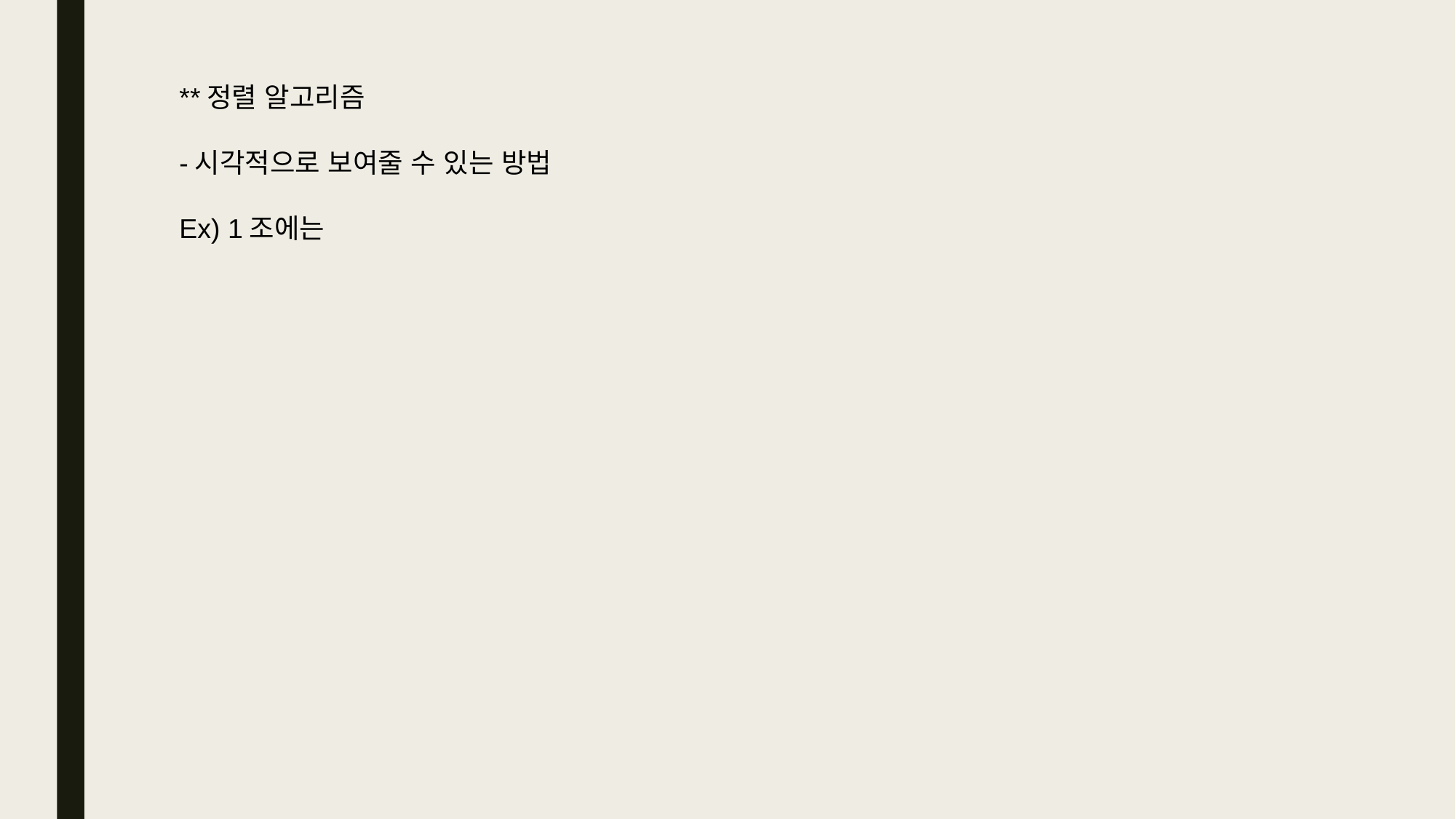

**정렬 알고리즘

-시각적으로 보여줄 수 있는 방법

Ex) 1조에는